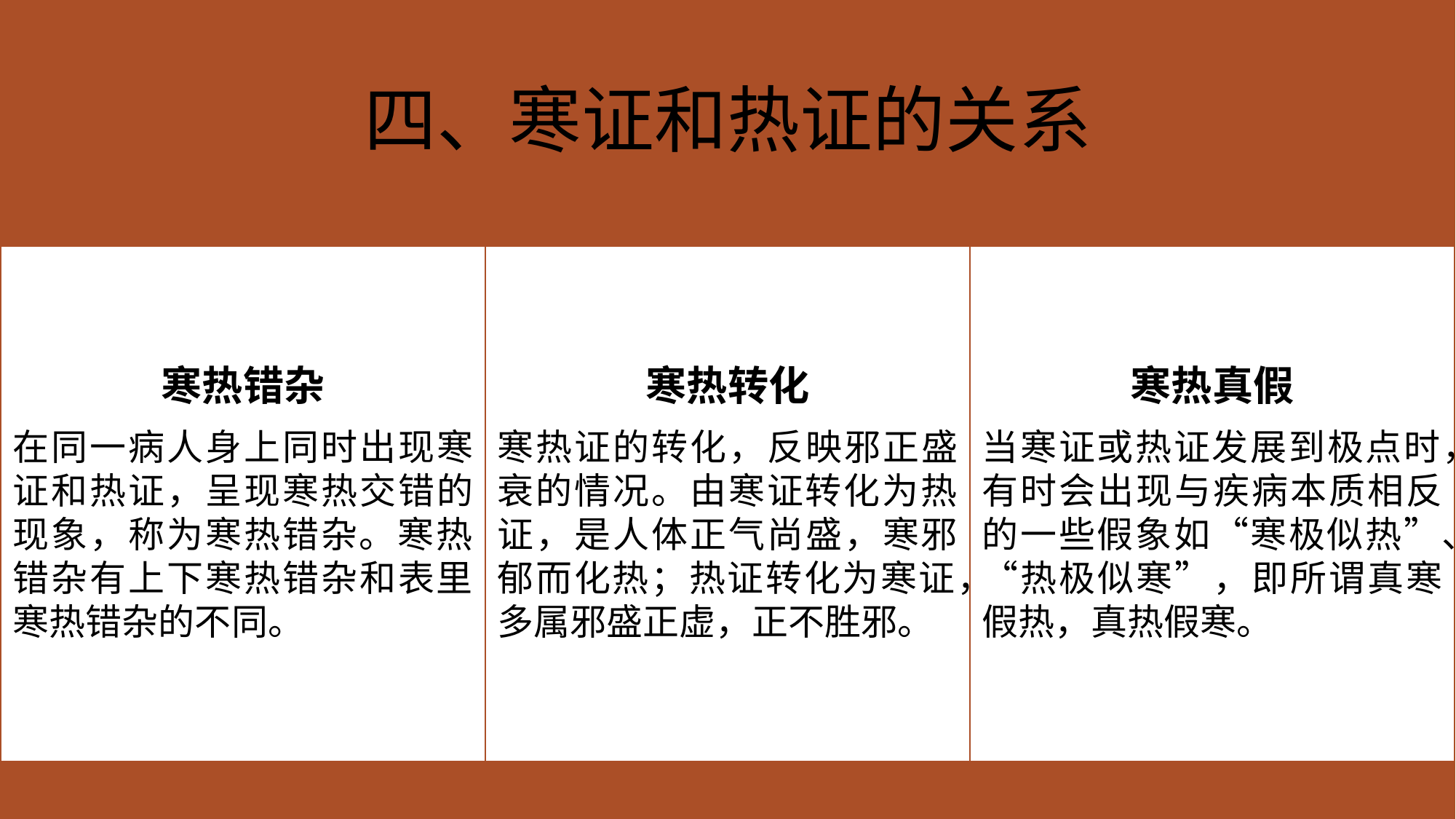

四、寒证和热证的关系
寒热错杂
在同一病人身上同时出现寒证和热证，呈现寒热交错的现象，称为寒热错杂。寒热错杂有上下寒热错杂和表里寒热错杂的不同。
寒热转化
寒热证的转化，反映邪正盛衰的情况。由寒证转化为热证，是人体正气尚盛，寒邪郁而化热；热证转化为寒证，多属邪盛正虚，正不胜邪。
寒热真假
当寒证或热证发展到极点时，有时会出现与疾病本质相反的一些假象如“寒极似热”、“热极似寒”，即所谓真寒假热，真热假寒。